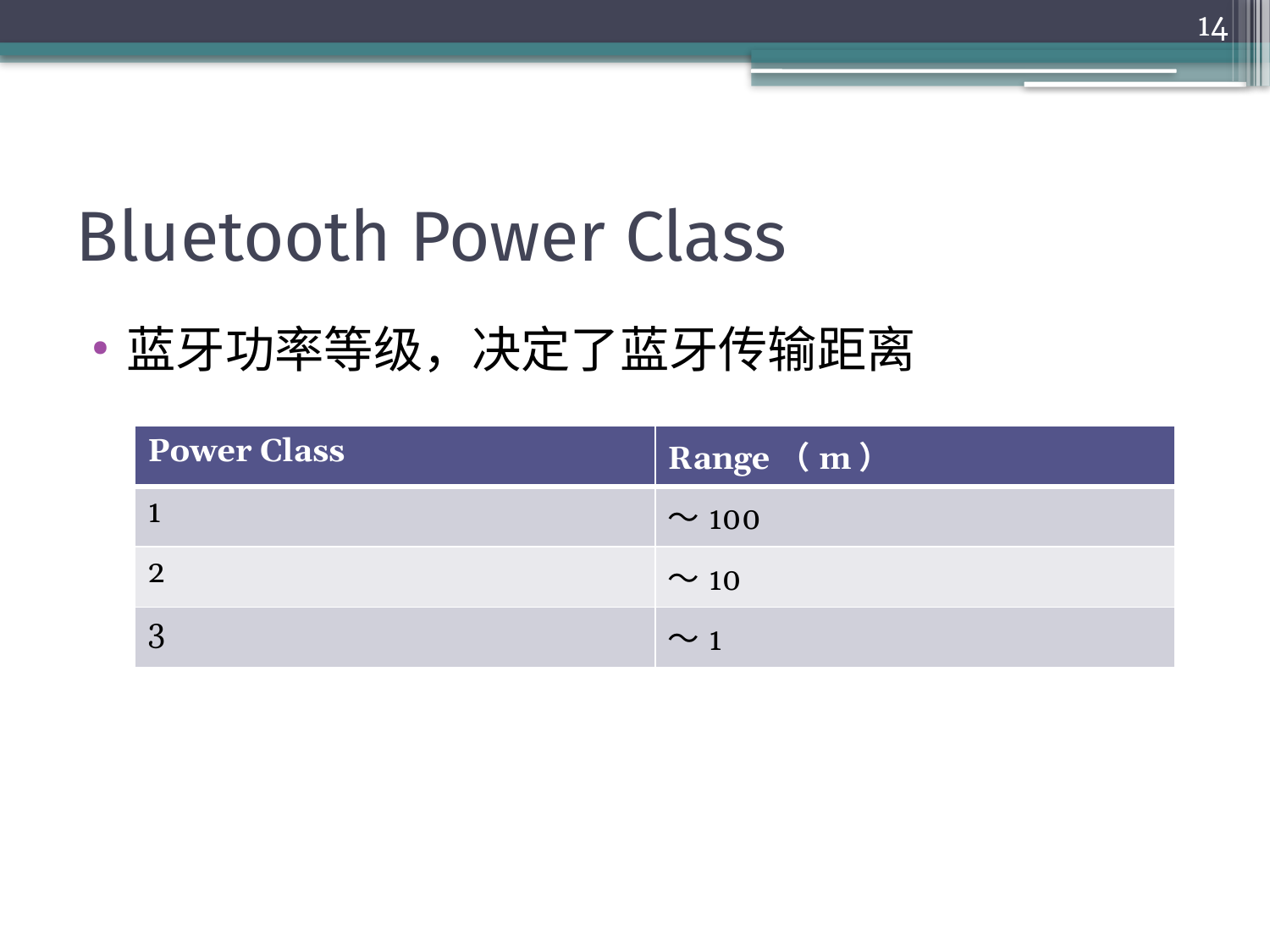

14
# Bluetooth Power Class
蓝牙功率等级，决定了蓝牙传输距离
| Power Class | Range（m） |
| --- | --- |
| 1 | ～100 |
| 2 | ～10 |
| 3 | ～1 |